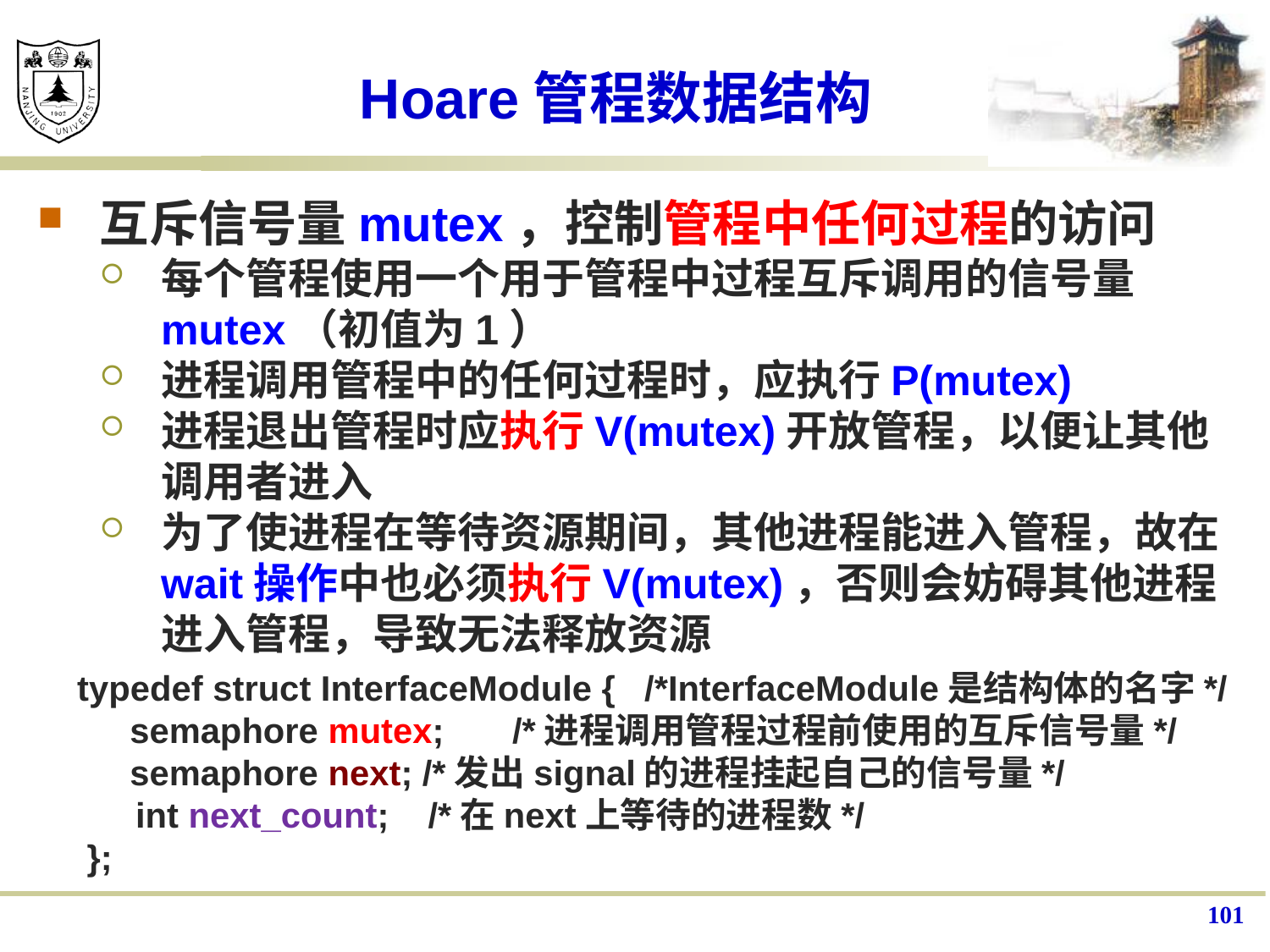

# Hoare管程数据结构
互斥信号量mutex，控制管程中任何过程的访问
每个管程使用一个用于管程中过程互斥调用的信号量mutex（初值为1）
进程调用管程中的任何过程时，应执行P(mutex)
进程退出管程时应执行V(mutex)开放管程，以便让其他调用者进入
为了使进程在等待资源期间，其他进程能进入管程，故在wait操作中也必须执行V(mutex)，否则会妨碍其他进程进入管程，导致无法释放资源

 typedef struct InterfaceModule {   /*InterfaceModule是结构体的名字*/
semaphore mutex;       /*进程调用管程过程前使用的互斥信号量*/
semaphore next; /*发出signal的进程挂起自己的信号量*/
       int next_count;    /*在next上等待的进程数*/
  };
101